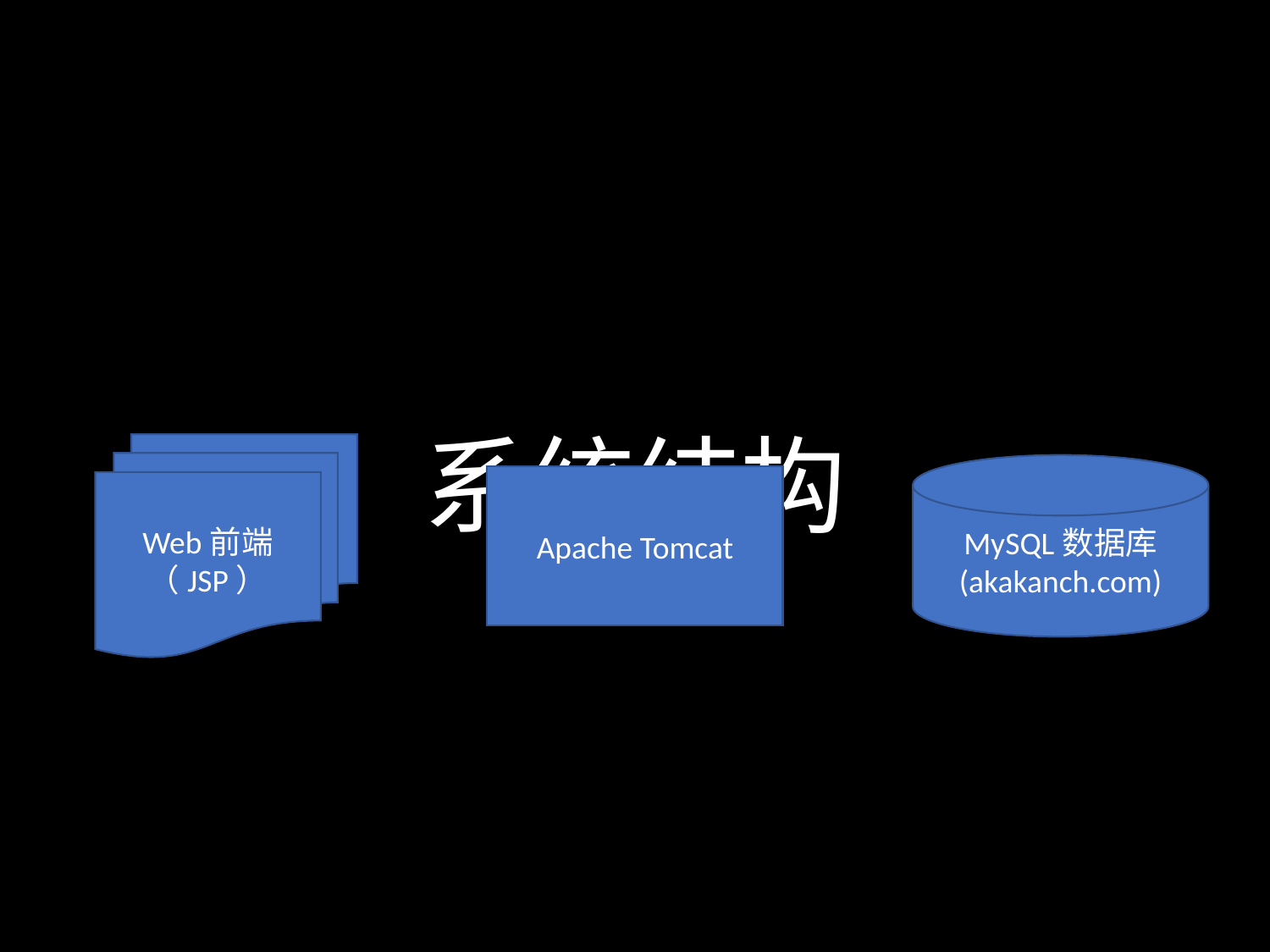

# Incidents Report
系统结构
Web前端
（JSP）
MySQL数据库
(akakanch.com)
Apache Tomcat